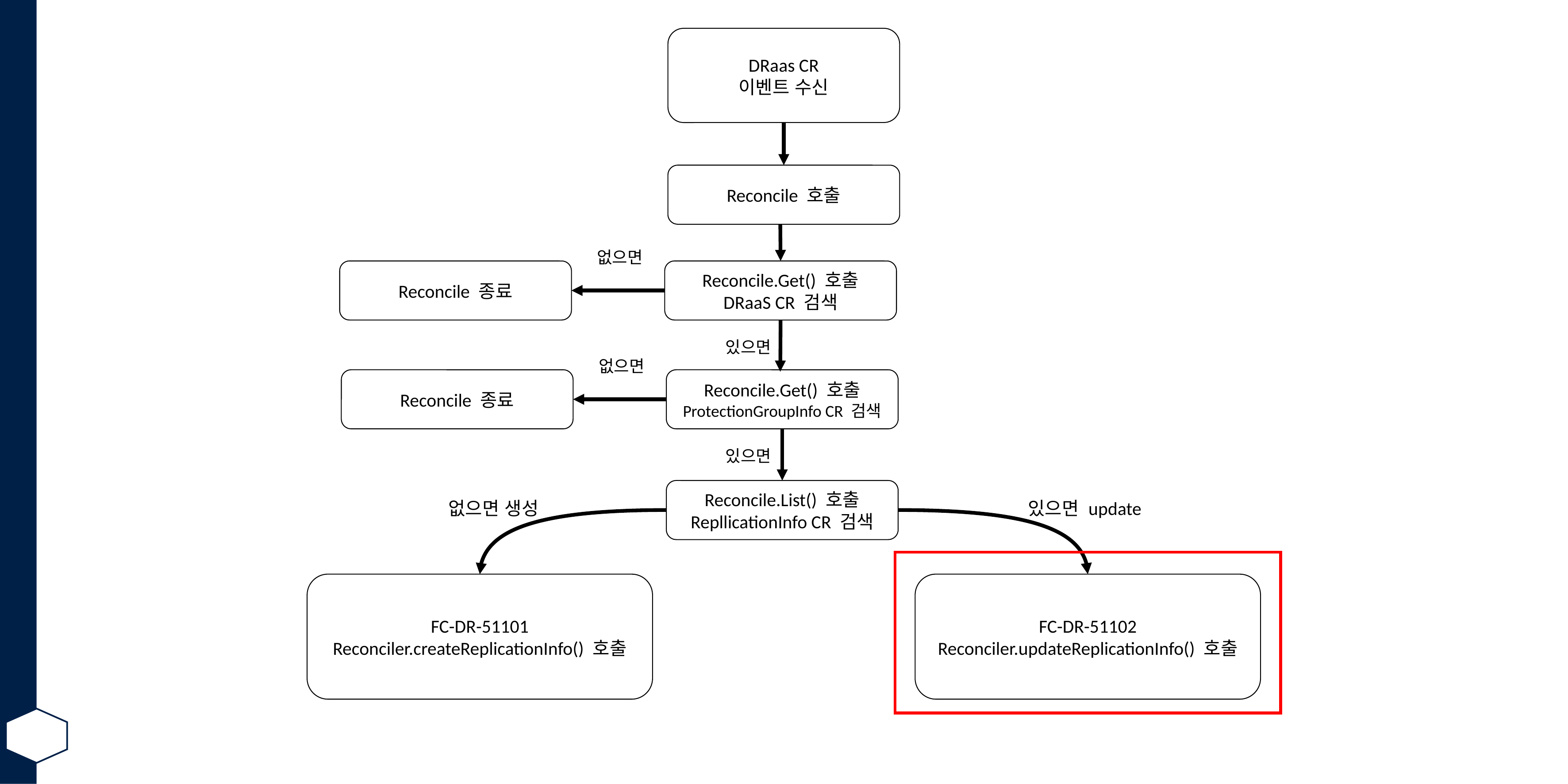

DRaas CR
이벤트 수신
Reconcile 호출
없으면
Reconcile 종료
Reconcile.Get() 호출
DRaaS CR 검색
있으면
없으면
Reconcile 종료
Reconcile.Get() 호출
ProtectionGroupInfo CR 검색
있으면
Reconcile.List() 호출
RepllicationInfo CR 검색
없으면 생성
있으면 update

FC-DR-51101
Reconciler.createReplicationInfo() 호출
FC-DR-51102
Reconciler.updateReplicationInfo() 호출